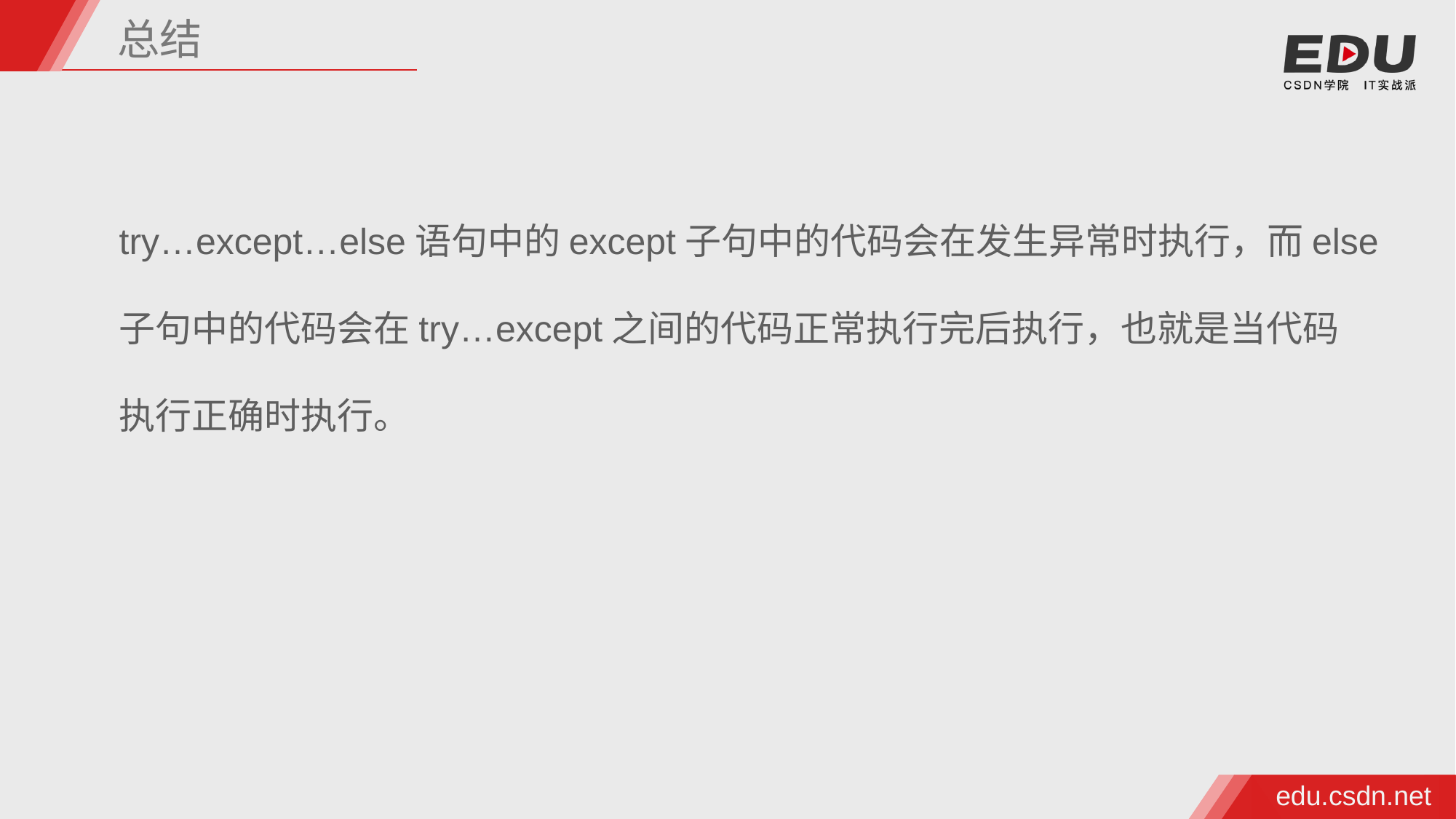

总结
try…except…else语句中的except子句中的代码会在发生异常时执行，而else
子句中的代码会在try…except之间的代码正常执行完后执行，也就是当代码
执行正确时执行。
edu.csdn.net